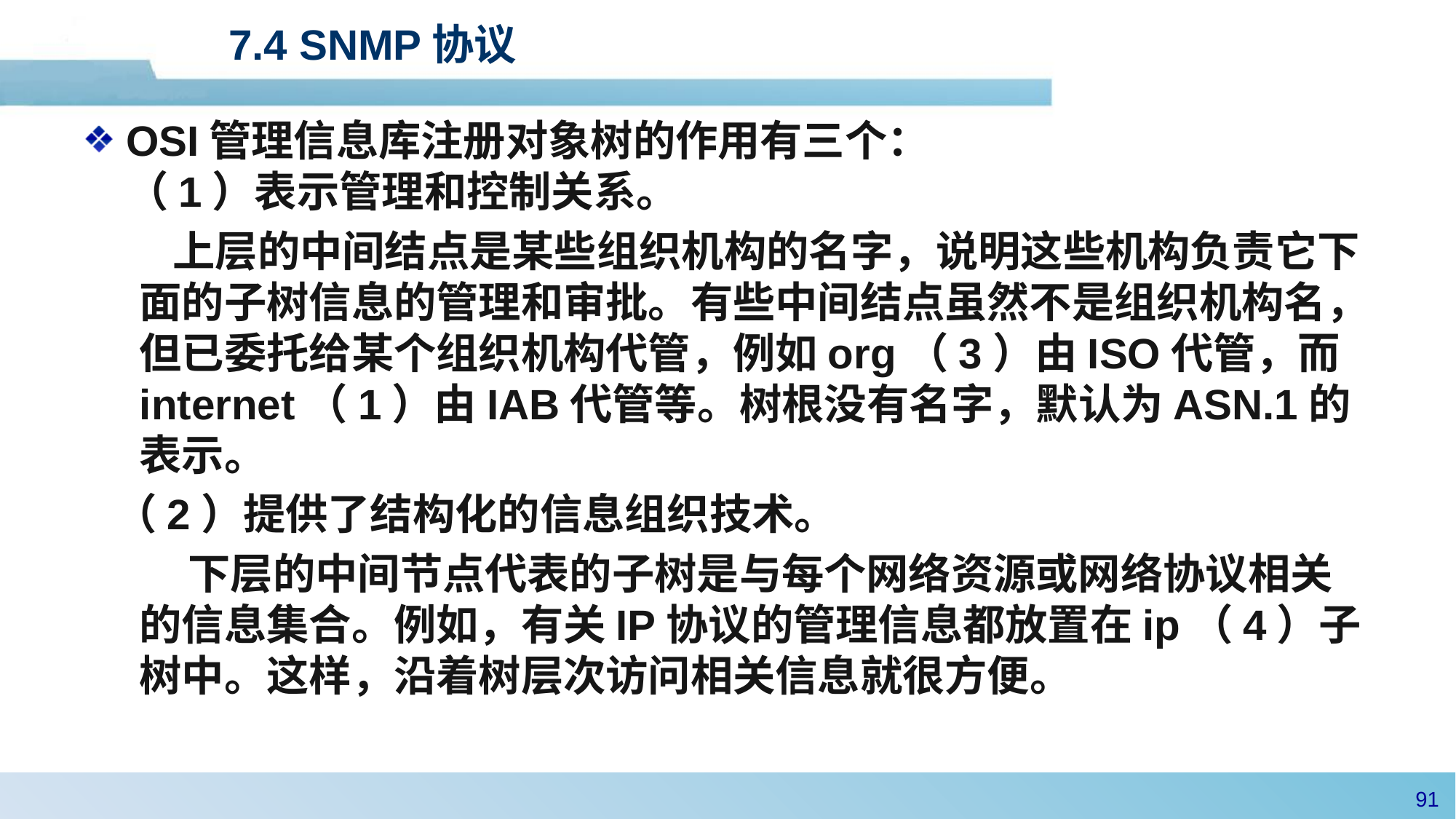

#
7.4 SNMP协议
OSI管理信息库注册对象树的作用有三个：
（1）表示管理和控制关系。
   上层的中间结点是某些组织机构的名字，说明这些机构负责它下面的子树信息的管理和审批。有些中间结点虽然不是组织机构名，但已委托给某个组织机构代管，例如org（3）由ISO代管，而internet（1）由IAB代管等。树根没有名字，默认为ASN.1的表示。
  （2）提供了结构化的信息组织技术。
    下层的中间节点代表的子树是与每个网络资源或网络协议相关的信息集合。例如，有关IP协议的管理信息都放置在ip（4）子树中。这样，沿着树层次访问相关信息就很方便。
91